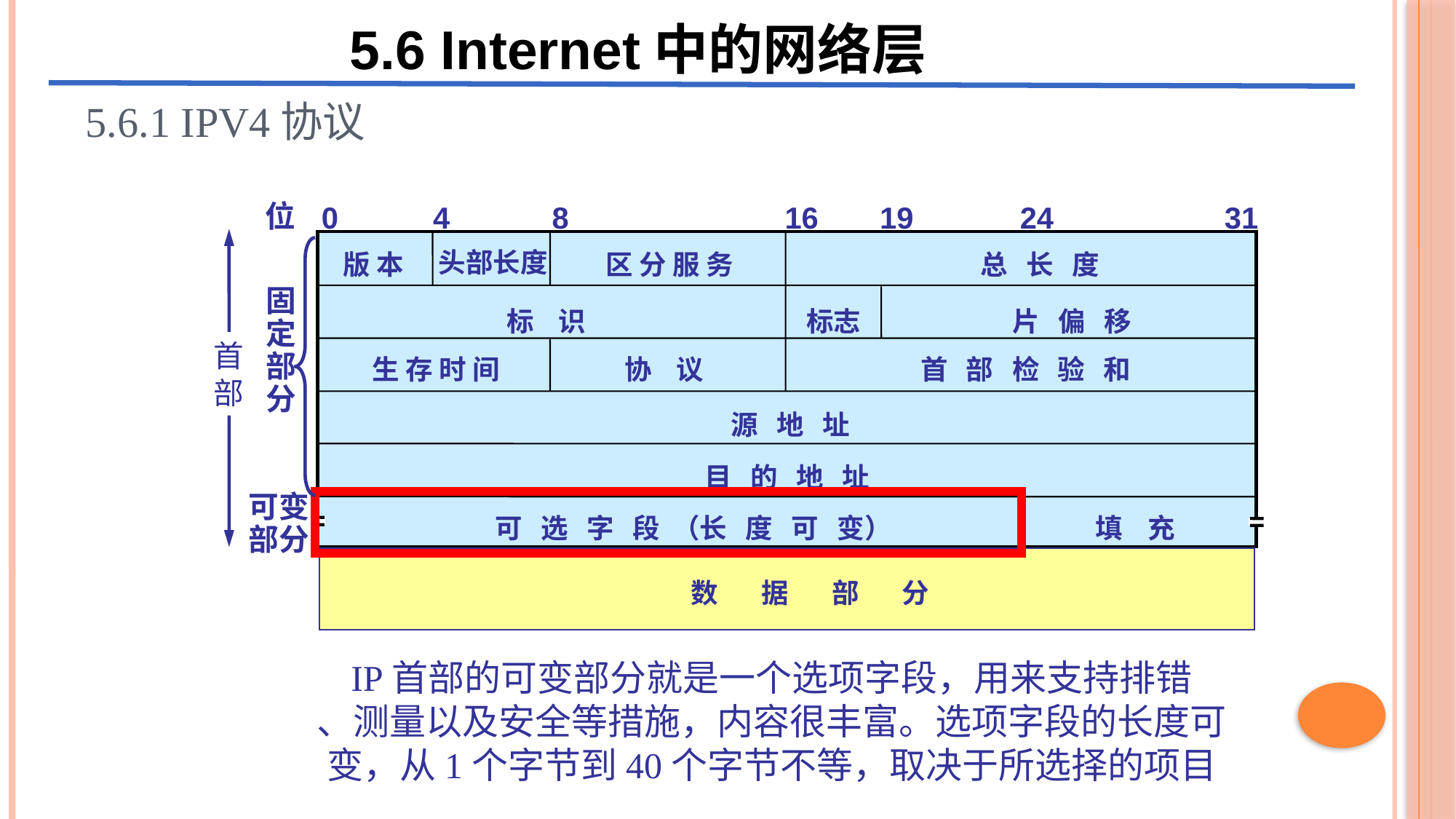

5.6 Internet中的网络层
# 5.6.1 IPv4协议
位
0
4
8
16
19
24
31

头部长度
版 本
区 分 服 务
总   长   度

固
定
部
分

标    识
标志
片   偏   移
首
部

生 存 时 间
协    议
首   部   检   验   和

源   地   址

目   的   地   址
可变
部分

IP首部的可变部分就是一个选项字段，用来支持排错
、测量以及安全等措施，内容很丰富。选项字段的长度可变，从1个字节到40个字节不等，取决于所选择的项目

可   选   字   段  （长   度   可   变）
填    充

数       据       部       分